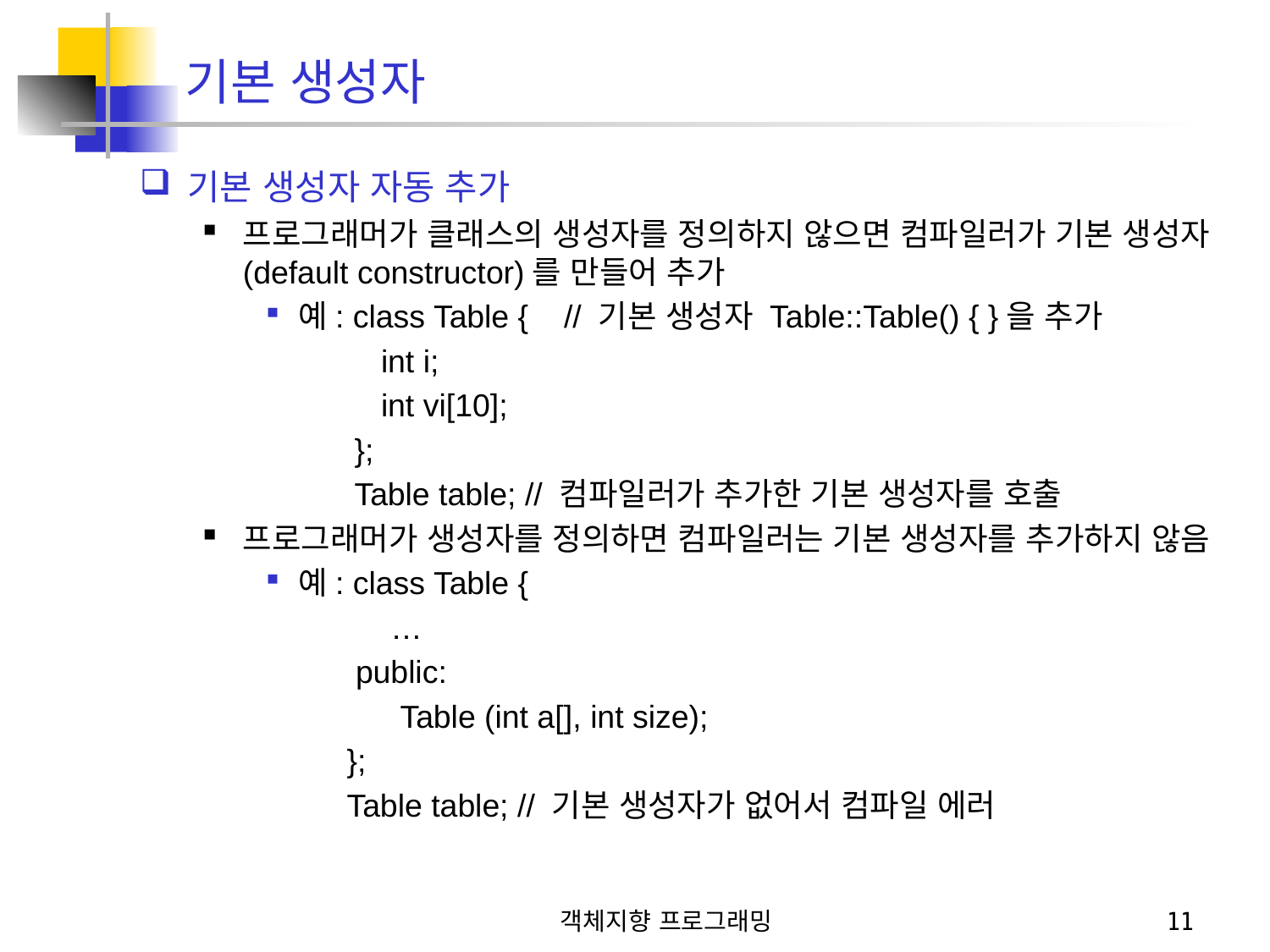

기본 생성자
기본 생성자 자동 추가
프로그래머가 클래스의 생성자를 정의하지 않으면 컴파일러가 기본 생성자 (default constructor)를 만들어 추가
예: class Table {    // 기본 생성자 Table::Table() { }을 추가
                    int i;
                    int vi[10];
                 };
                 Table table; // 컴파일러가 추가한 기본 생성자를 호출
프로그래머가 생성자를 정의하면 컴파일러는 기본 생성자를 추가하지 않음
예: class Table {
              …
          public:
               Table (int a[], int size);
         };
         Table table; // 기본 생성자가 없어서 컴파일 에러

객체지향 프로그래밍
11